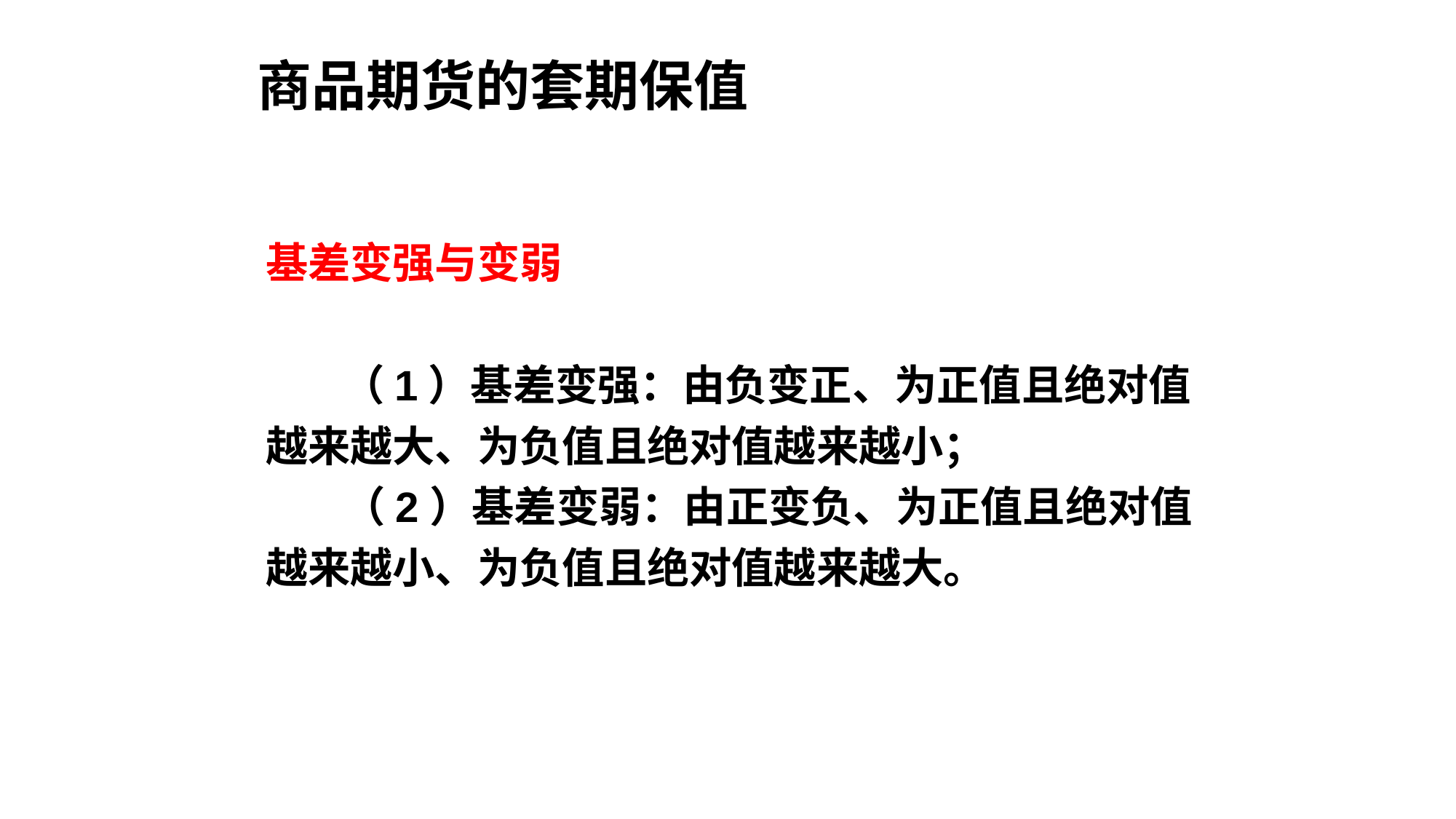

# 商品期货的套期保值
基差变强与变弱

       （1）基差变强：由负变正、为正值且绝对值
越来越大、为负值且绝对值越来越小；
       （2）基差变弱：由正变负、为正值且绝对值
越来越小、为负值且绝对值越来越大。